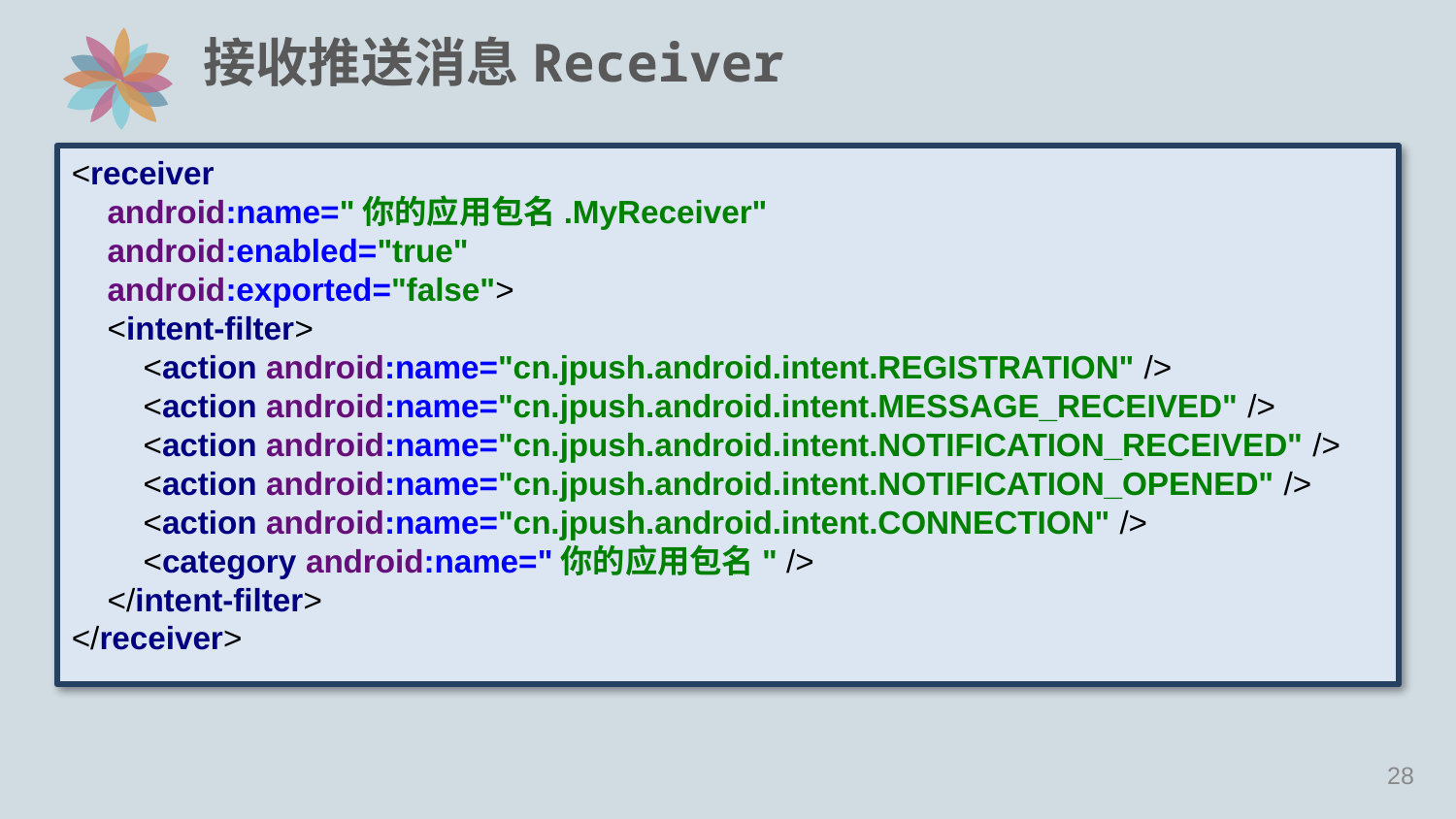

# 接收推送消息Receiver

<receiver
    android:name="你的应用包名.MyReceiver"
    android:enabled="true"
    android:exported="false">
    <intent-filter>
        <action android:name="cn.jpush.android.intent.REGISTRATION" />
        <action android:name="cn.jpush.android.intent.MESSAGE_RECEIVED" />
        <action android:name="cn.jpush.android.intent.NOTIFICATION_RECEIVED" />
        <action android:name="cn.jpush.android.intent.NOTIFICATION_OPENED" />
        <action android:name="cn.jpush.android.intent.CONNECTION" />
        <category android:name="你的应用包名" />
    </intent-filter>
</receiver>
28